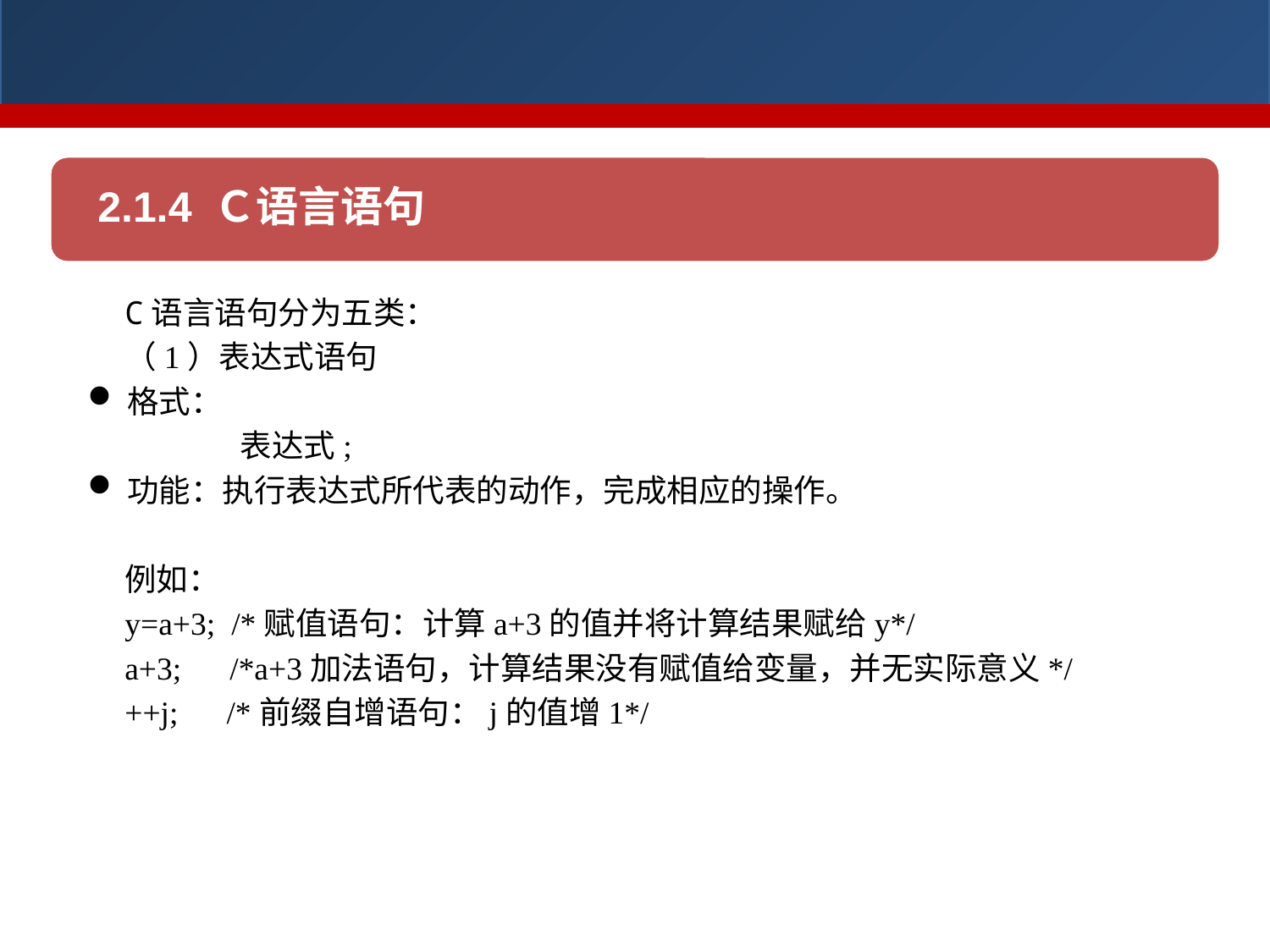

2.1.4 Ｃ语言语句
C语言语句分为五类：
（1）表达式语句
格式：
               表达式;
功能：执行表达式所代表的动作，完成相应的操作。

例如：
y=a+3;  /*赋值语句：计算a+3的值并将计算结果赋给y*/
a+3;      /*a+3加法语句，计算结果没有赋值给变量，并无实际意义*/
++j;      /*前缀自增语句：j的值增1*/